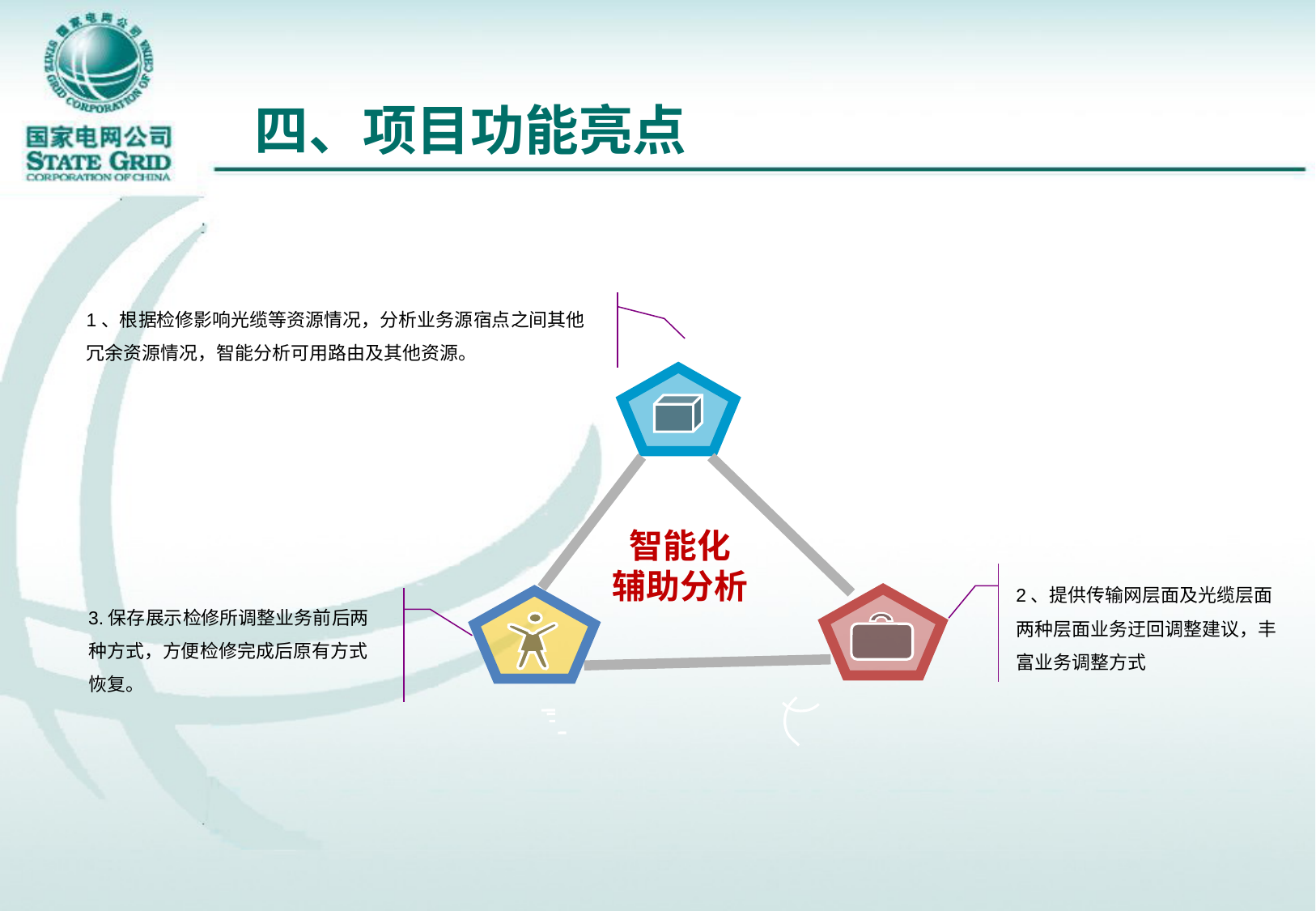

四、项目功能亮点

1、根据检修影响光缆等资源情况，分析业务源宿点之间其他冗余资源情况，智能分析可用路由及其他资源。

智能化
辅助分析
2、提供传输网层面及光缆层面两种层面业务迂回调整建议，丰富业务调整方式
3.保存展示检修所调整业务前后两种方式，方便检修完成后原有方式恢复。